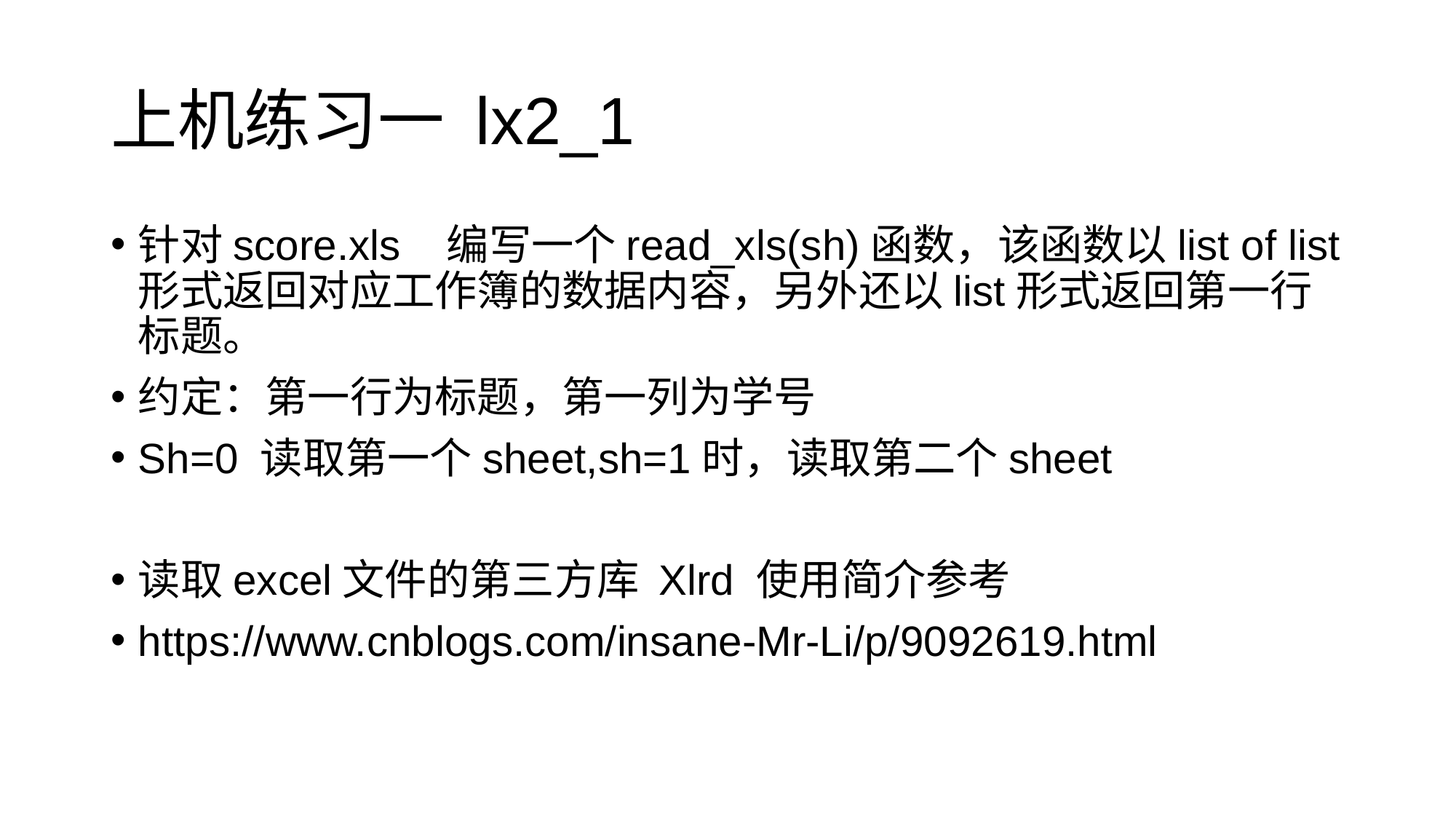

# 上机练习一 lx2_1
针对score.xls   编写一个read_xls(sh)函数，该函数以list of list 形式返回对应工作簿的数据内容，另外还以list形式返回第一行标题。
约定：第一行为标题，第一列为学号
Sh=0 读取第一个sheet,sh=1时，读取第二个sheet

读取excel文件的第三方库 Xlrd 使用简介参考
https://www.cnblogs.com/insane-Mr-Li/p/9092619.html